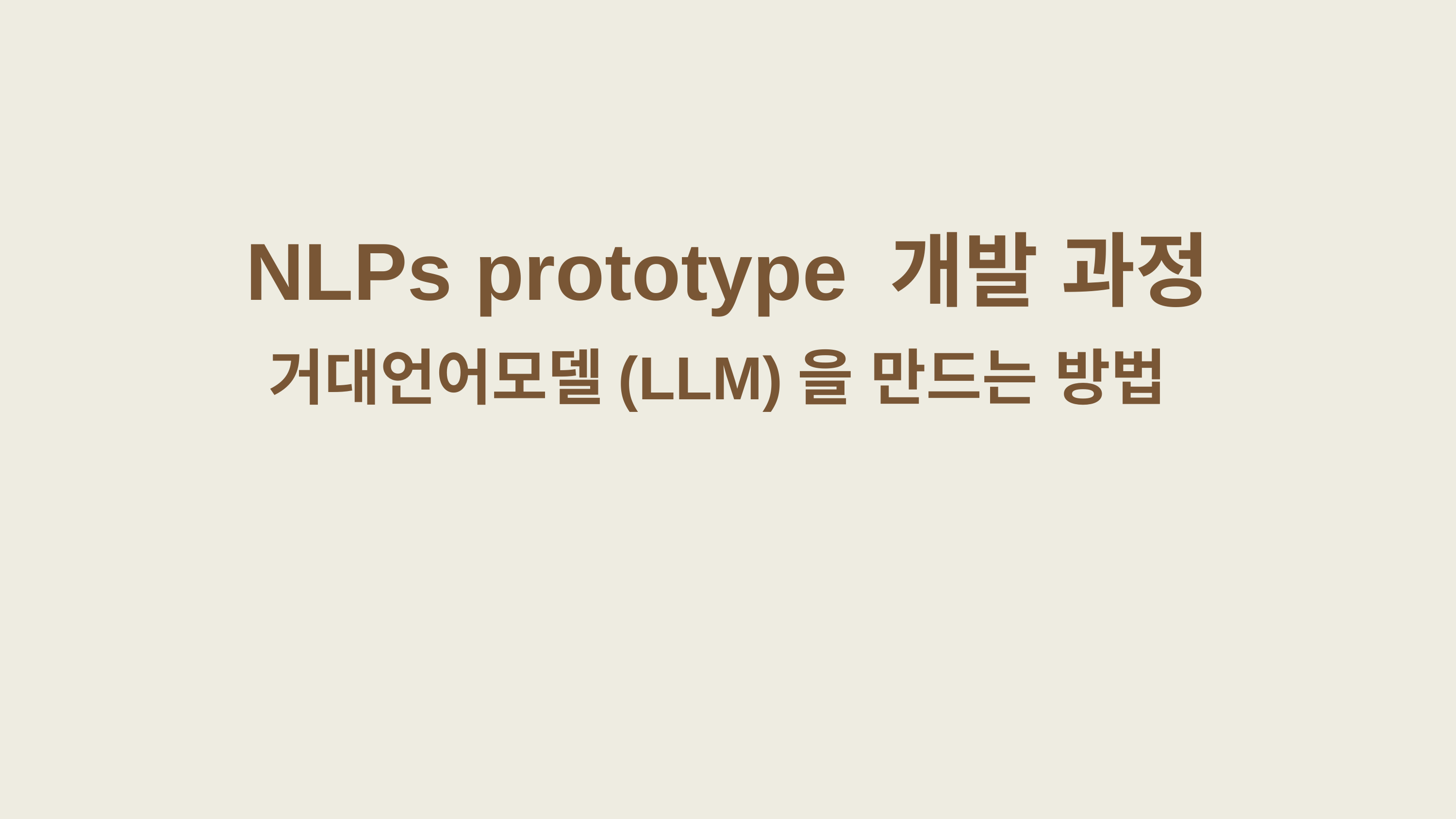

NLPs prototype 개발 과정

거대언어모델(LLM)을 만드는 방법